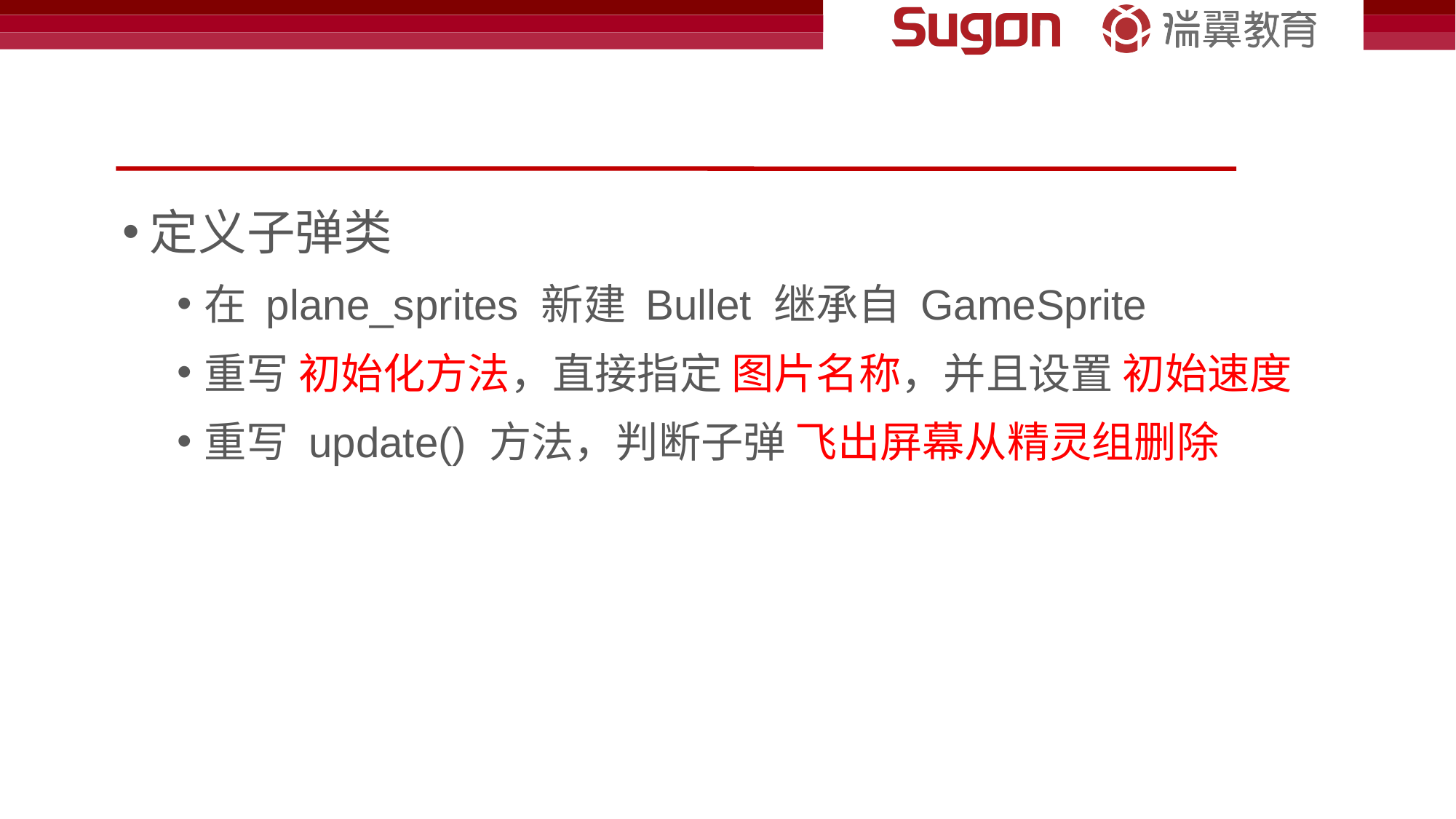

#
定义子弹类
在 plane_sprites 新建 Bullet 继承自 GameSprite
重写 初始化方法，直接指定 图片名称，并且设置 初始速度
重写 update() 方法，判断子弹 飞出屏幕从精灵组删除